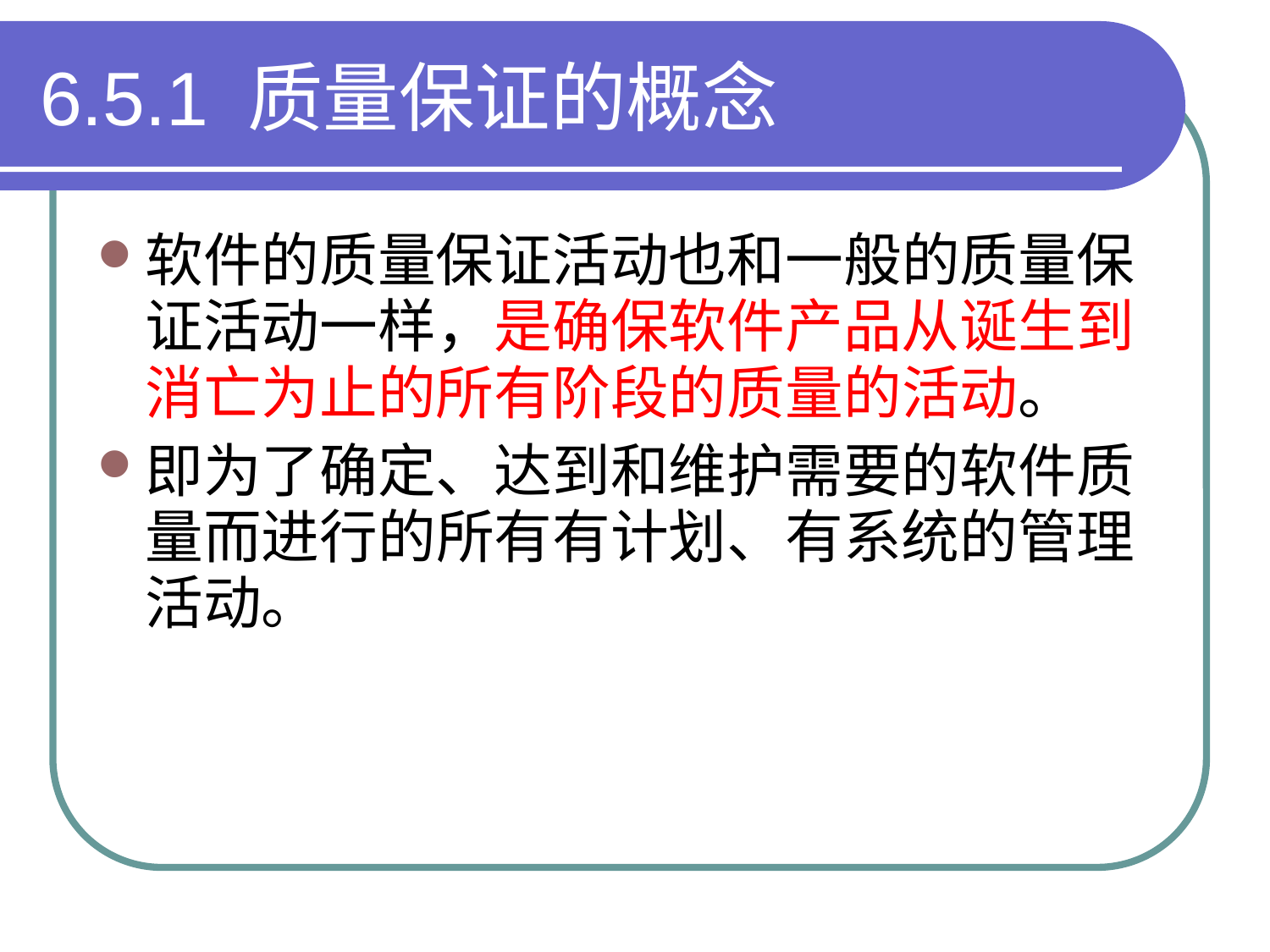

# 6.5.1 质量保证的概念
软件的质量保证活动也和一般的质量保证活动一样，是确保软件产品从诞生到消亡为止的所有阶段的质量的活动。
即为了确定、达到和维护需要的软件质量而进行的所有有计划、有系统的管理活动。

67